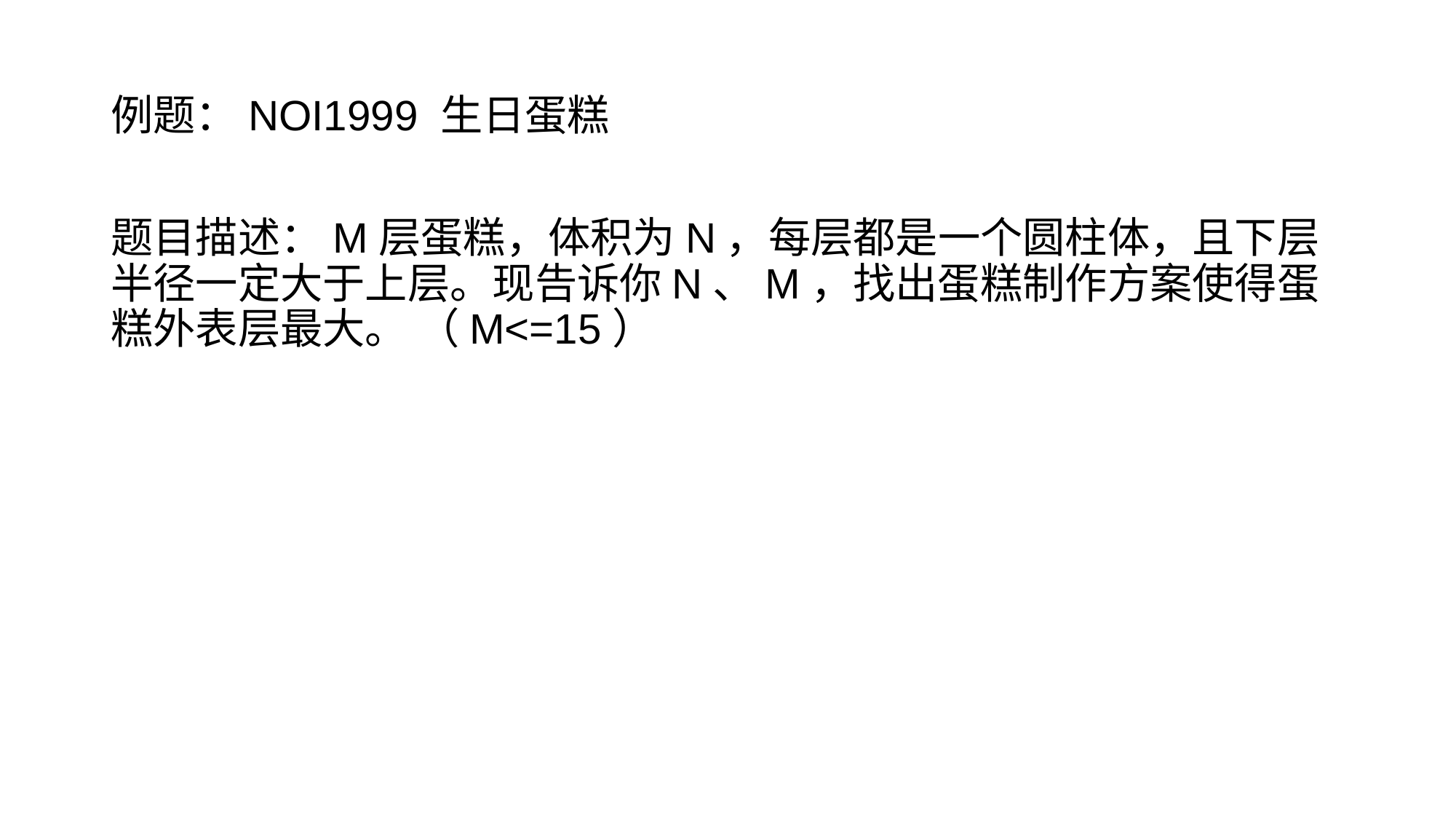

例题：NOI1999 生日蛋糕

题目描述：M层蛋糕，体积为N，每层都是一个圆柱体，且下层半径一定大于上层。现告诉你N、M，找出蛋糕制作方案使得蛋糕外表层最大。 （M<=15）